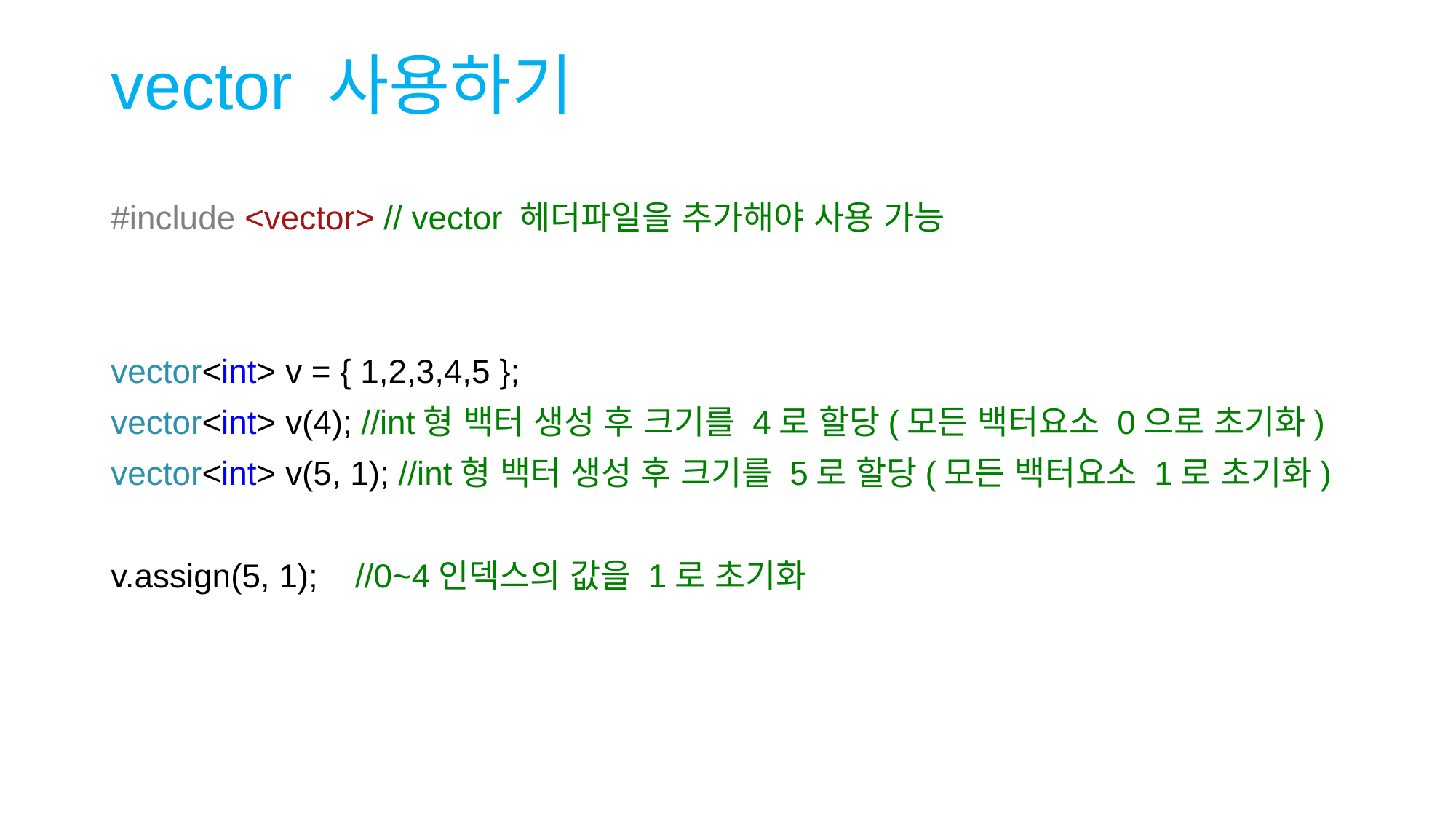

# vector 사용하기
#include <vector> // vector 헤더파일을 추가해야 사용 가능

vector<int> v = { 1,2,3,4,5 };
vector<int> v(4); //int형 백터 생성 후 크기를 4로 할당(모든 백터요소 0으로 초기화)
vector<int> v(5, 1); //int형 백터 생성 후 크기를 5로 할당(모든 백터요소 1로 초기화)

v.assign(5, 1);    //0~4인덱스의 값을 1로 초기화